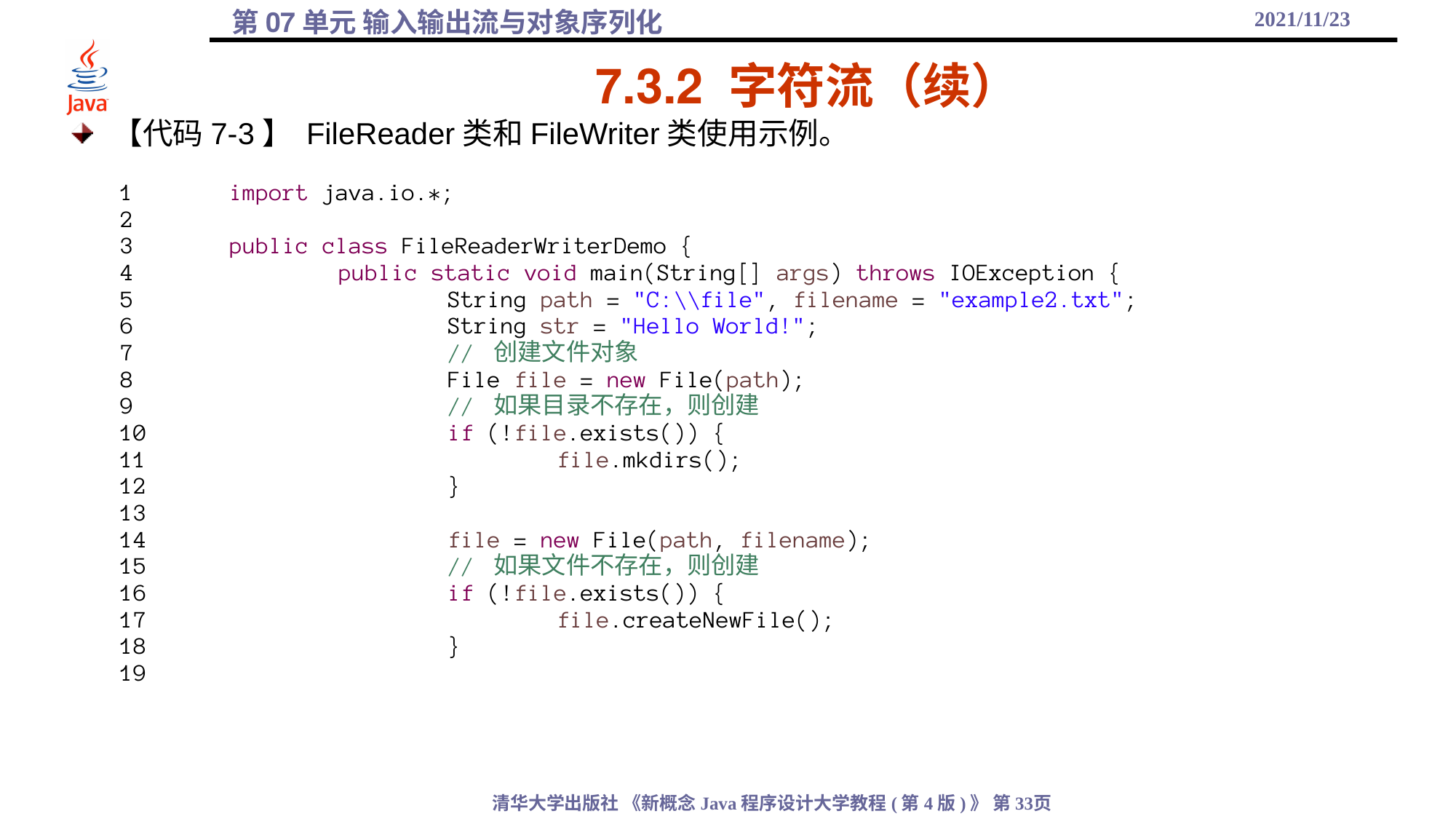

2021/11/23
# 7.3.2 字符流（续）
【代码7-3】 FileReader类和FileWriter类使用示例。
1	import java.io.*;
2
3	public class FileReaderWriterDemo {
4		public static void main(String[] args) throws IOException {
5			String path = "C:\\file", filename = "example2.txt";
6			String str = "Hello World!";
7			// 创建文件对象
8			File file = new File(path);
9			// 如果目录不存在，则创建
10			if (!file.exists()) {
11				file.mkdirs();
12			}
13
14			file = new File(path, filename);
15			// 如果文件不存在，则创建
16			if (!file.exists()) {
17				file.createNewFile();
18			}
19